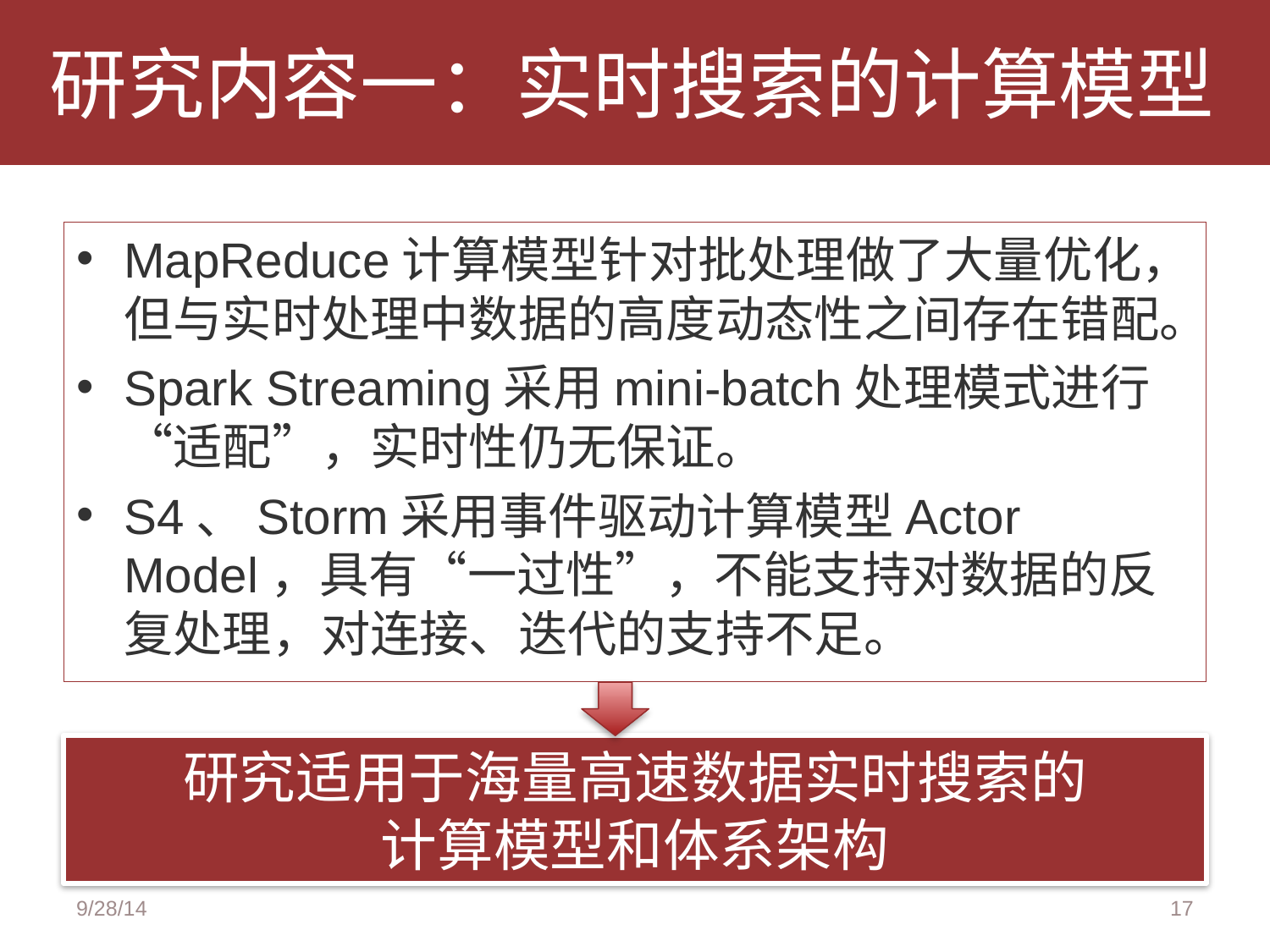

# 研究内容一：实时搜索的计算模型
MapReduce计算模型针对批处理做了大量优化，但与实时处理中数据的高度动态性之间存在错配。
Spark Streaming采用mini-batch处理模式进行“适配”，实时性仍无保证。
S4、Storm采用事件驱动计算模型Actor Model，具有“一过性”，不能支持对数据的反复处理，对连接、迭代的支持不足。

研究适用于海量高速数据实时搜索的
计算模型和体系架构
9/28/14
17